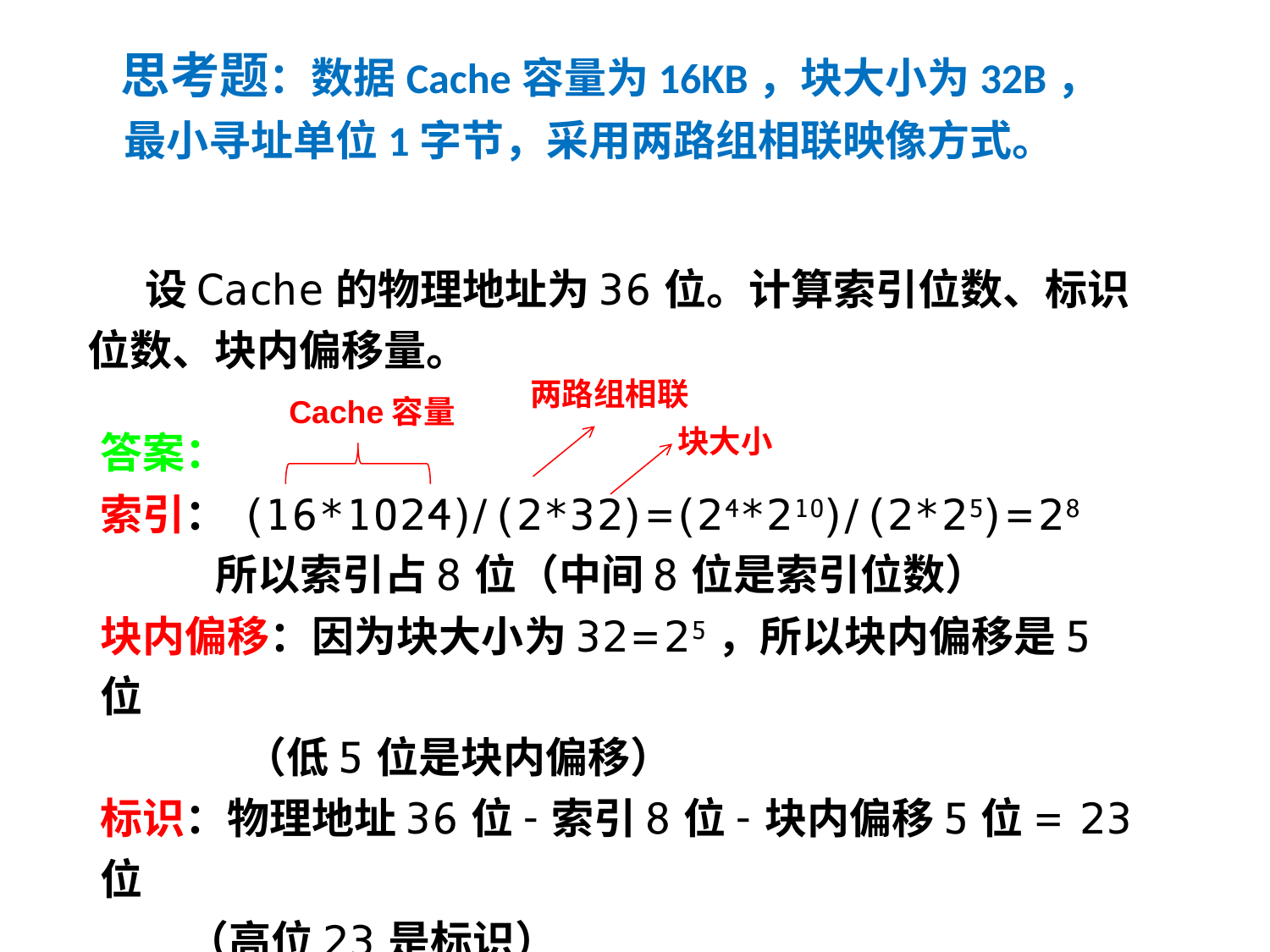

思考题：数据Cache容量为16KB，块大小为32B，最小寻址单位1字节，采用两路组相联映像方式。
     设Cache的物理地址为36位。计算索引位数、标识位数、块内偏移量。

两路组相联
Cache容量

答案：
索引： (16*1024)/(2*32)=(24*210)/(2*25)=28
           所以索引占8位（中间8位是索引位数）
块内偏移：因为块大小为32=25，所以块内偏移是5位
              （低5位是块内偏移）
标识：物理地址36位-索引8位-块内偏移5位= 23位
        （高位23是标识）
块大小
22